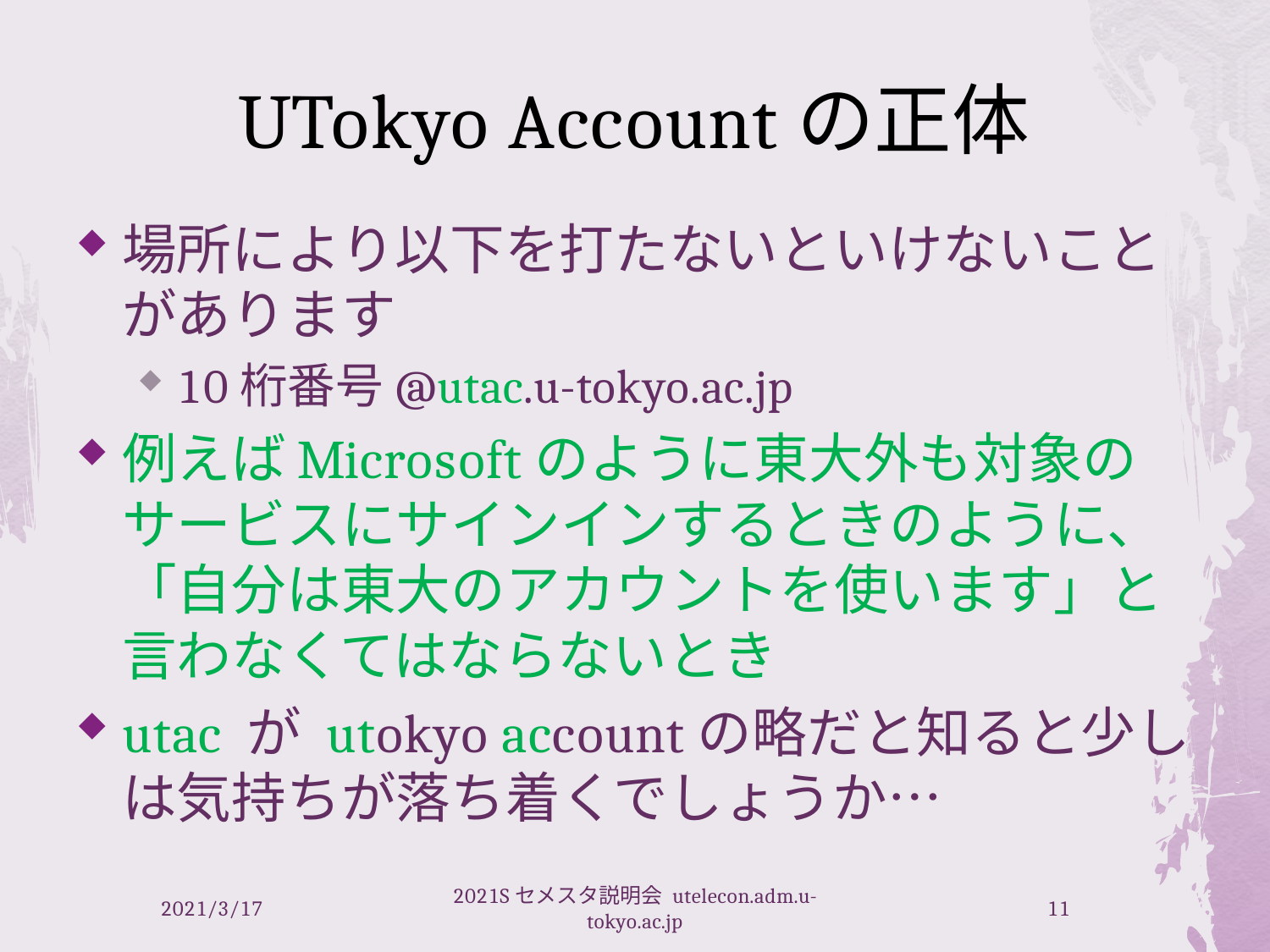

# UTokyo Accountの正体
場所により以下を打たないといけないことがあります
10桁番号@utac.u-tokyo.ac.jp
例えばMicrosoftのように東大外も対象のサービスにサインインするときのように、「自分は東大のアカウントを使います」と言わなくてはならないとき
utac が utokyo accountの略だと知ると少しは気持ちが落ち着くでしょうか…
2021/3/17
2021Sセメスタ説明会 utelecon.adm.u-tokyo.ac.jp
11